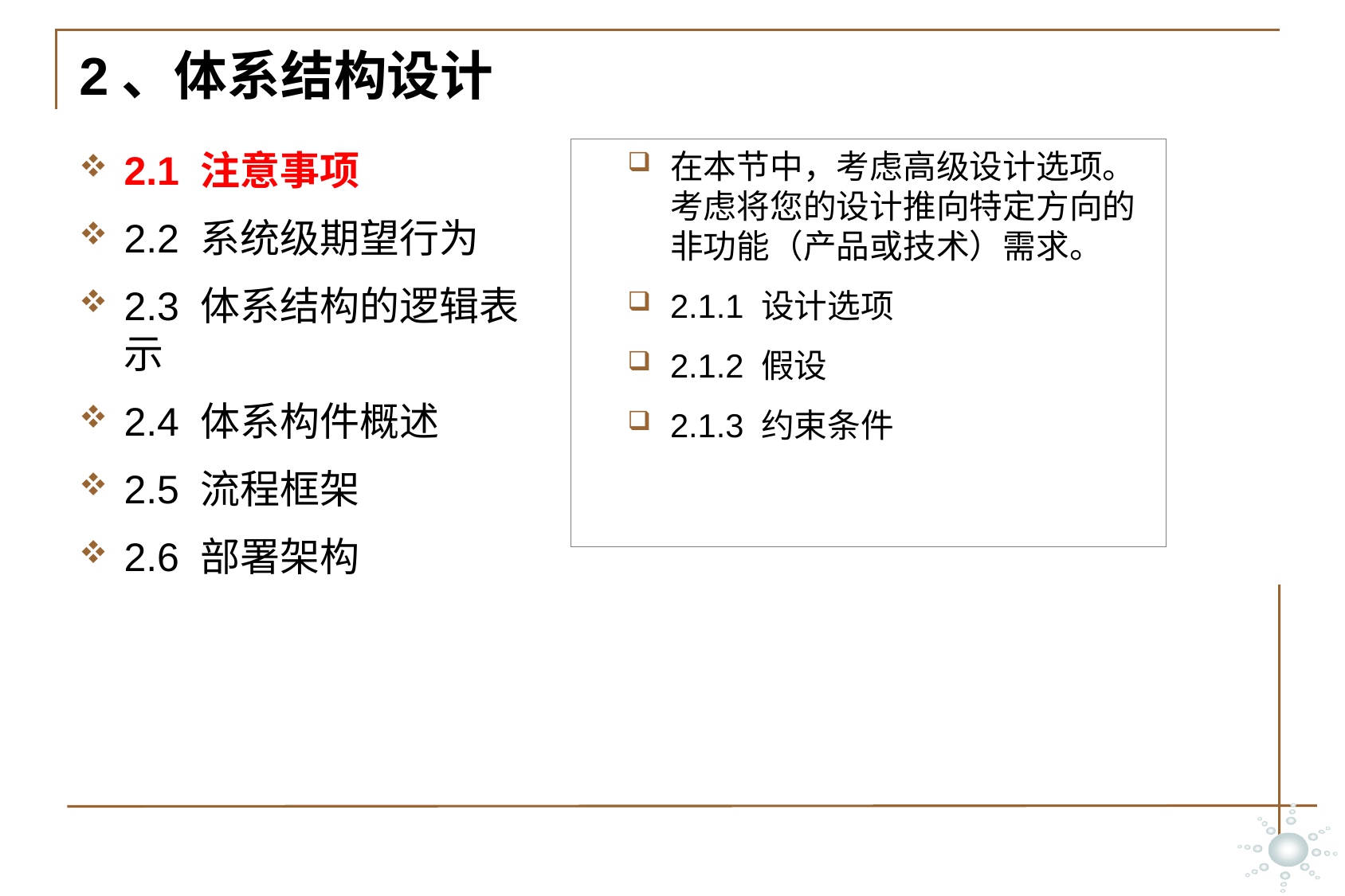

# 2、体系结构设计
2.1 注意事项
2.2 系统级期望行为
2.3 体系结构的逻辑表示
2.4 体系构件概述
2.5 流程框架
2.6 部署架构
在本节中，考虑高级设计选项。考虑将您的设计推向特定方向的非功能（产品或技术）需求。
2.1.1 设计选项
2.1.2 假设
2.1.3 约束条件

12